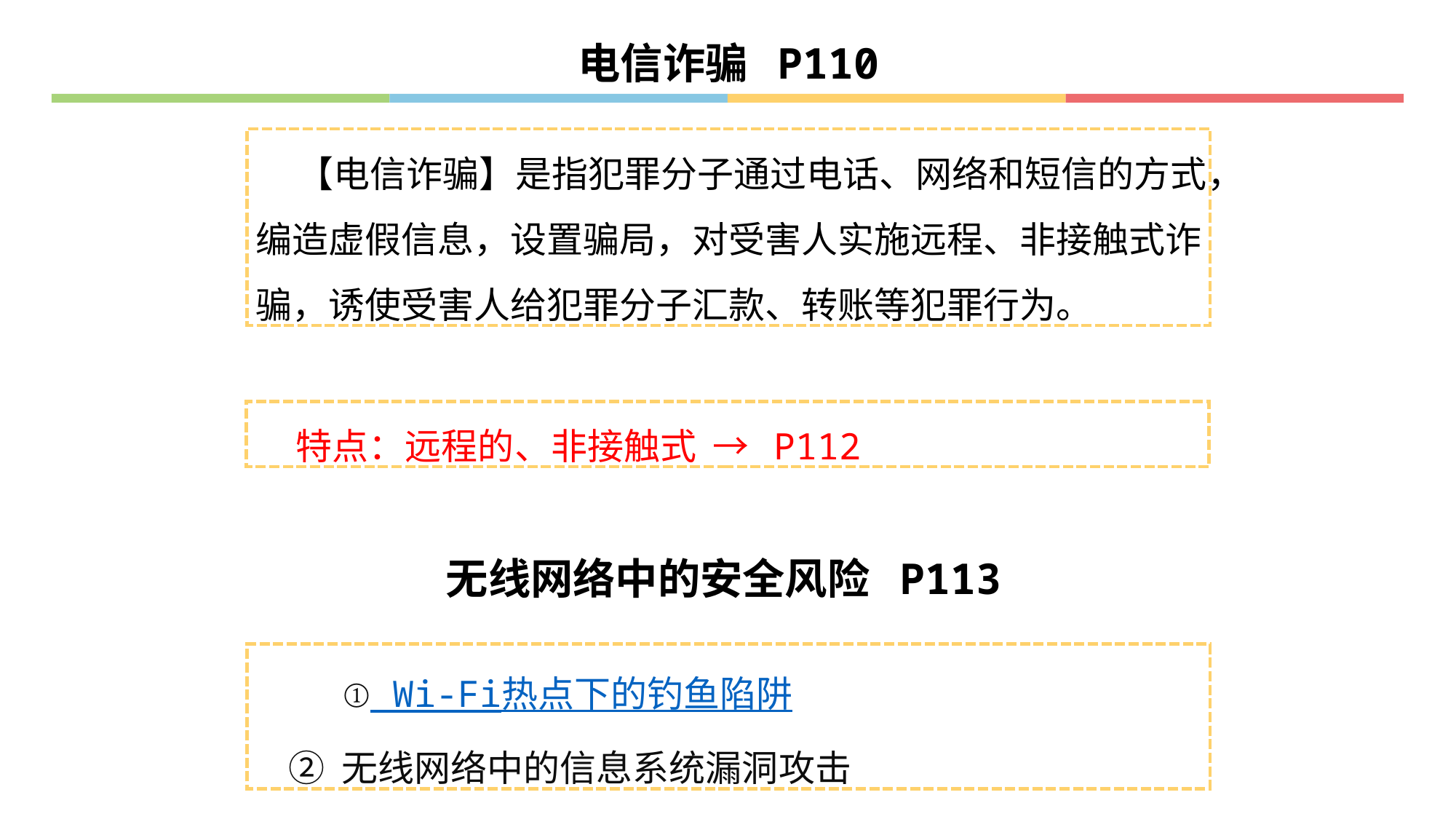

电信诈骗  P110
    【电信诈骗】是指犯罪分子通过电话、网络和短信的方式，编造虚假信息，设置骗局，对受害人实施远程、非接触式诈骗，诱使受害人给犯罪分子汇款、转账等犯罪行为。
    特点：远程的、非接触式  →  P112
无线网络中的安全风险  P113
    ① Wi-Fi热点下的钓鱼陷阱
    ② 无线网络中的信息系统漏洞攻击